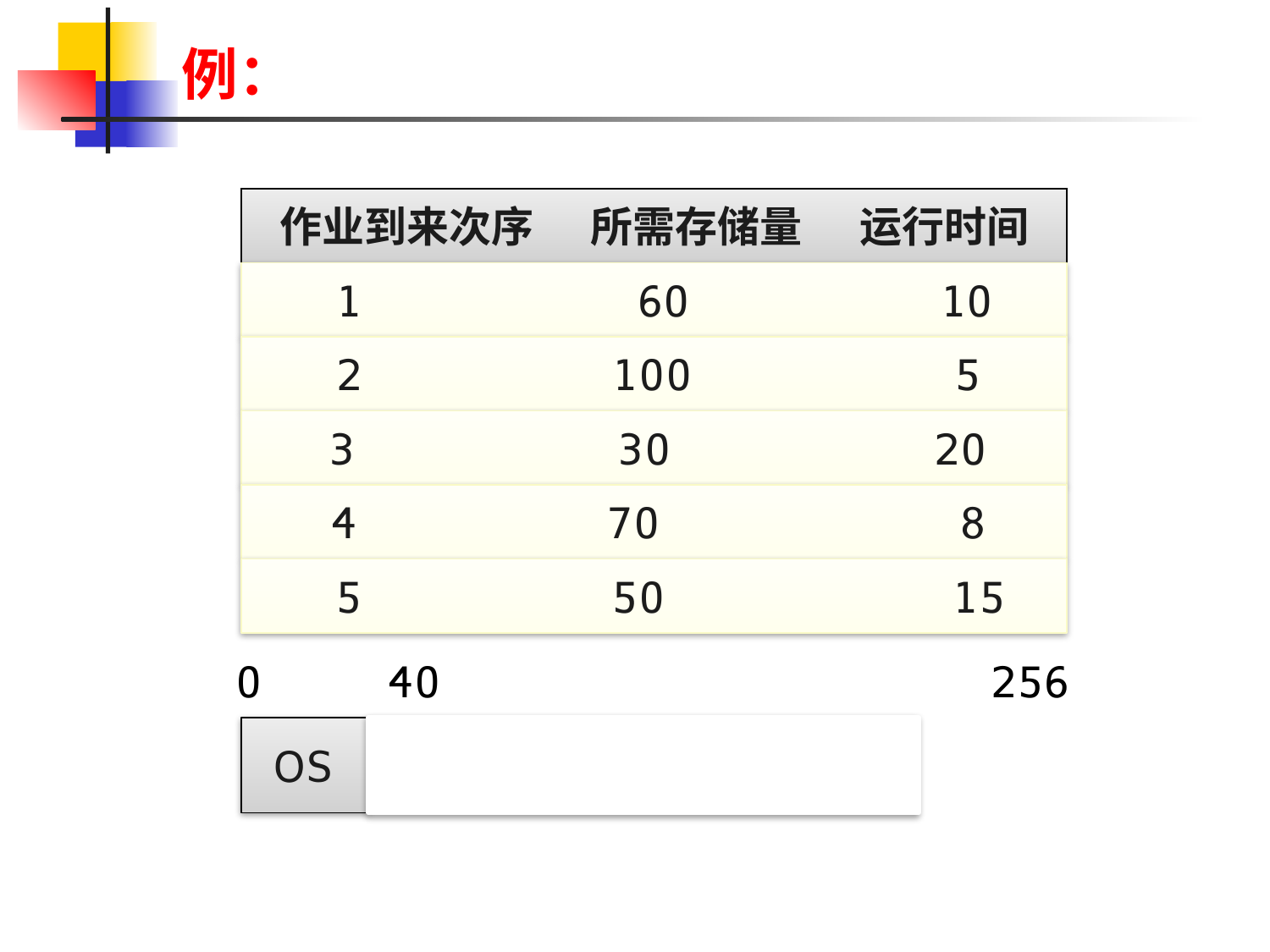

例：
作业到来次序      所需存储量      运行时间
  1                      60                    10
 2                    100                     5
 3                     30                     20
 4                    70                        8
   5                    50                       15
0          40                                            256
OS

J1

J5

J2

J4
J3